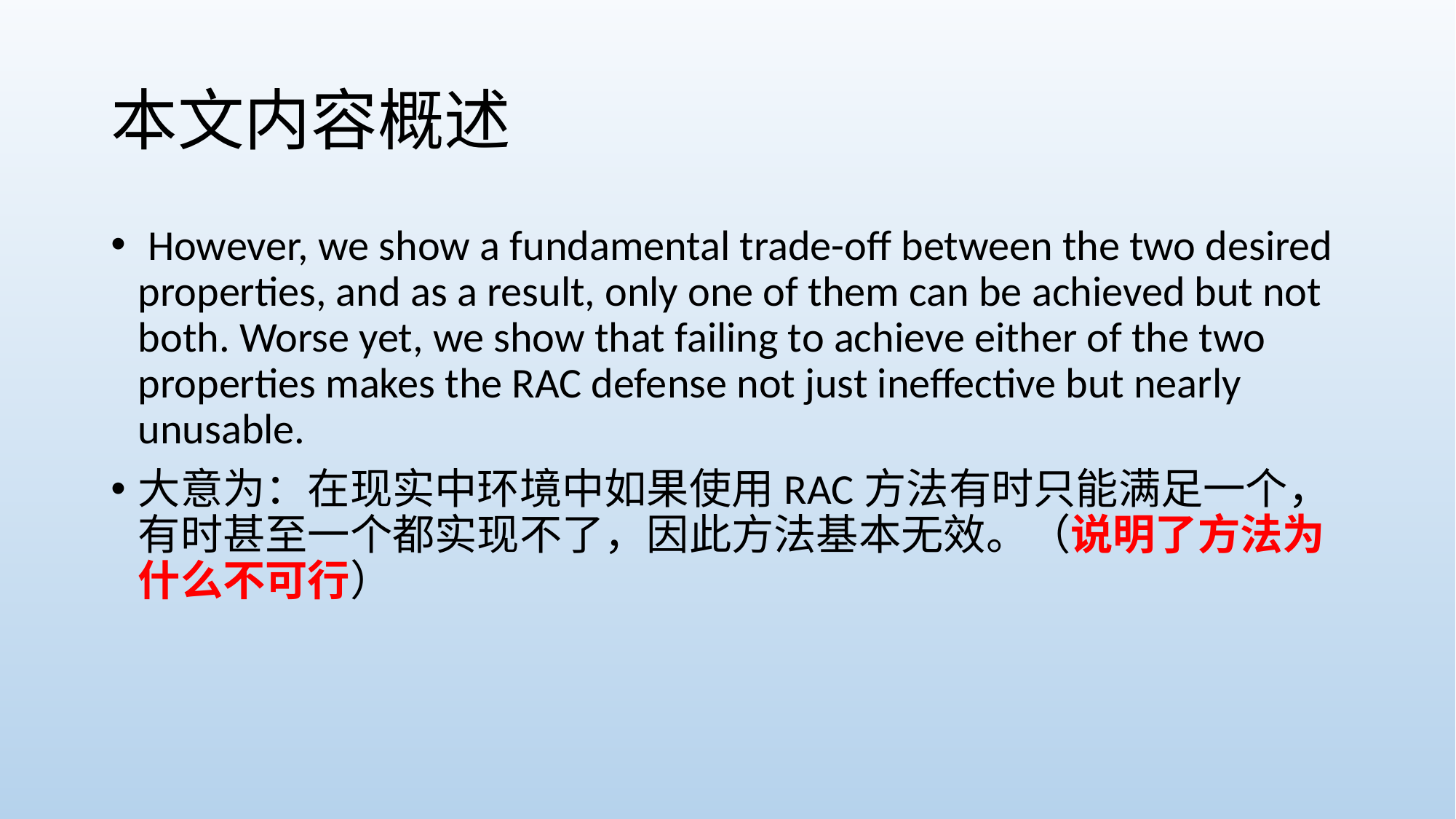

# 本文内容概述
 However, we show a fundamental trade-off between the two desired properties, and as a result, only one of them can be achieved but not both. Worse yet, we show that failing to achieve either of the two properties makes the RAC defense not just ineffective but nearly unusable.
大意为：在现实中环境中如果使用RAC方法有时只能满足一个，有时甚至一个都实现不了，因此方法基本无效。（说明了方法为什么不可行）